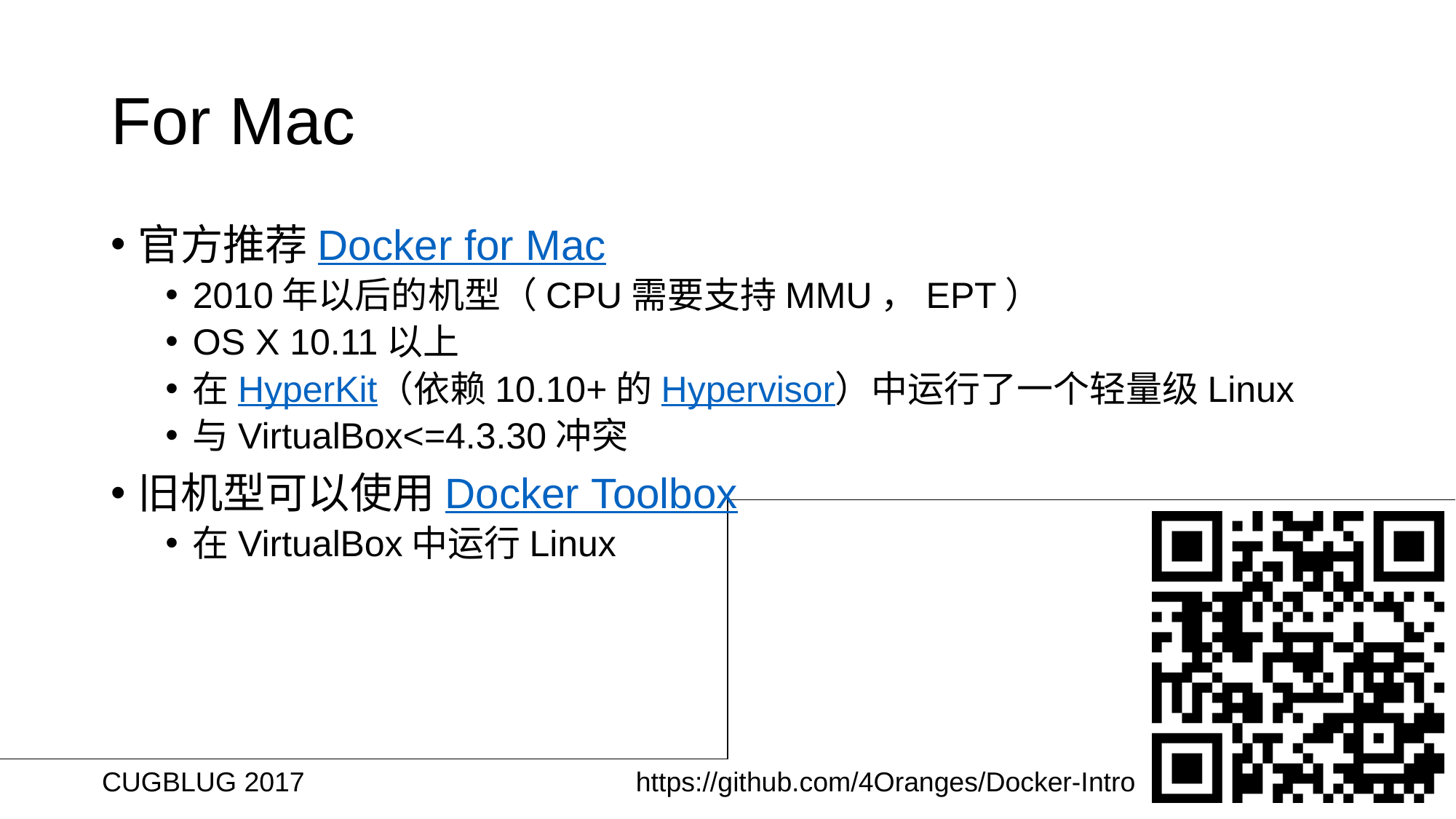

# For Mac
官方推荐Docker for Mac
2010年以后的机型（CPU需要支持MMU，EPT）
OS X 10.11以上
在HyperKit（依赖10.10+的Hypervisor）中运行了一个轻量级Linux
与VirtualBox<=4.3.30冲突
旧机型可以使用Docker Toolbox
在VirtualBox中运行Linux